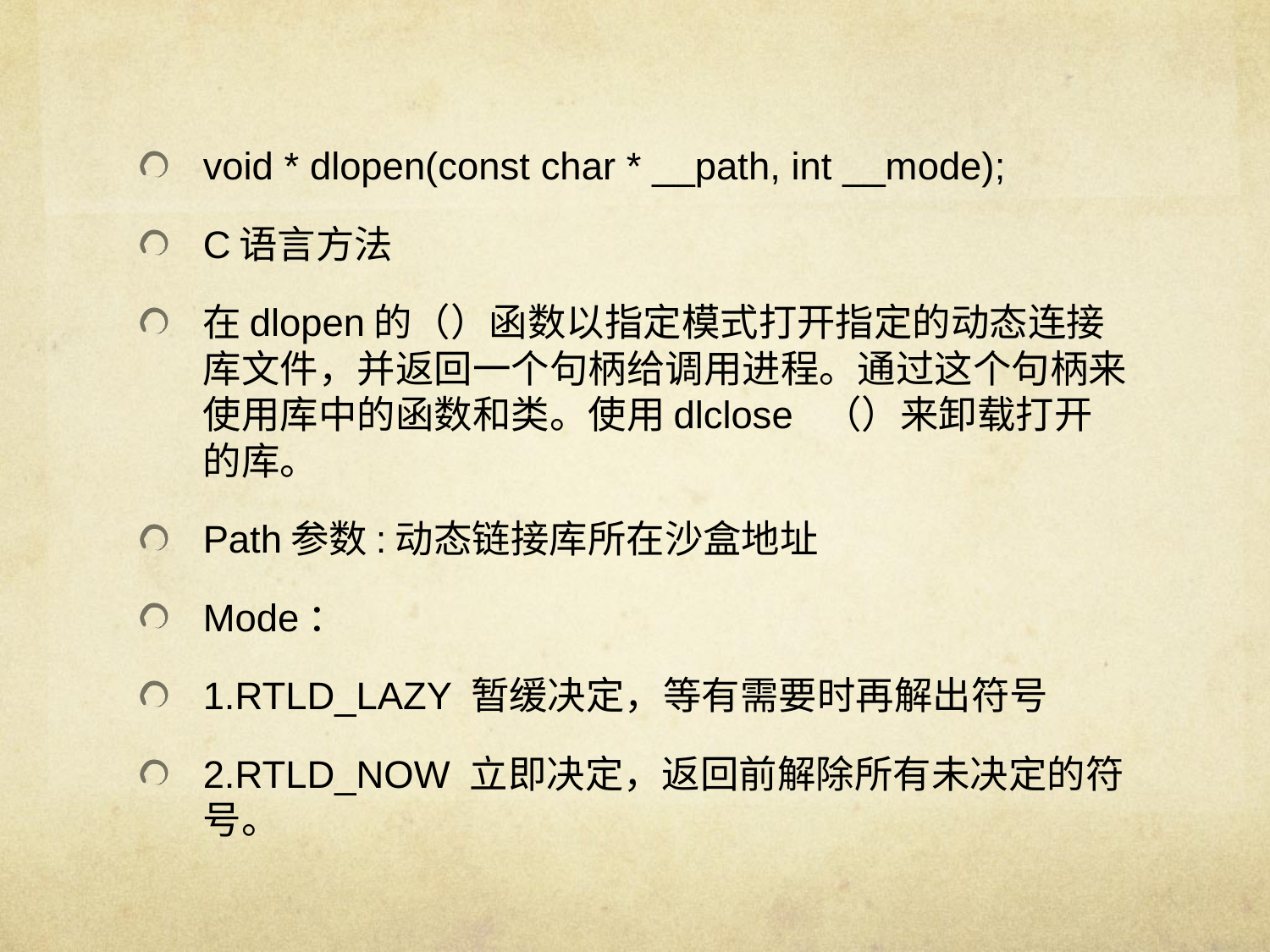

void * dlopen(const char * __path, int __mode);
C语言方法
在dlopen的（）函数以指定模式打开指定的动态连接库文件，并返回一个句柄给调用进程。通过这个句柄来使用库中的函数和类。使用dlclose  （）来卸载打开的库。
Path参数:动态链接库所在沙盒地址
Mode：
1.RTLD_LAZY 暂缓决定，等有需要时再解出符号
2.RTLD_NOW 立即决定，返回前解除所有未决定的符号。